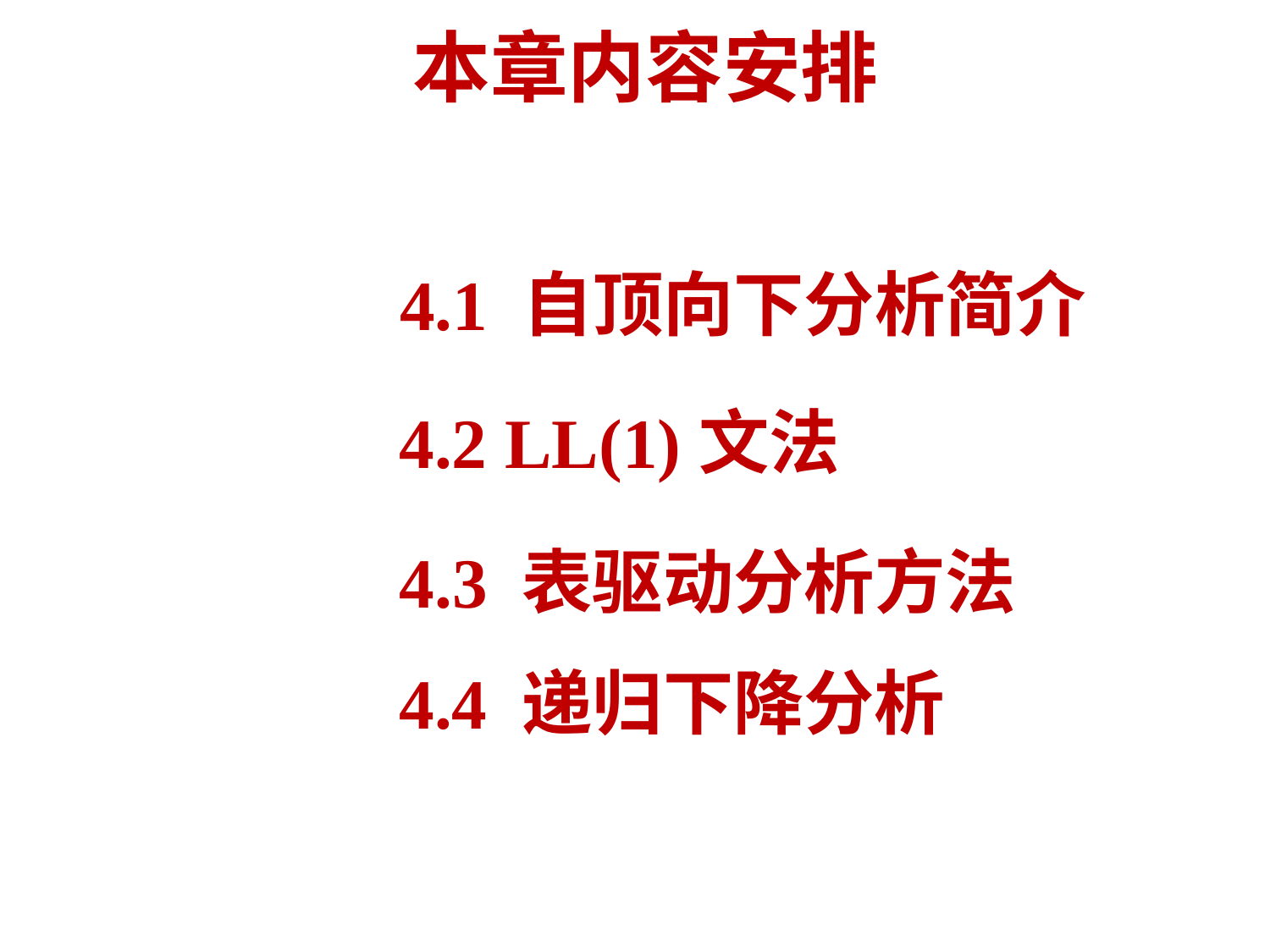

本章内容安排
# 4.1 自顶向下分析简介
4.2 LL(1)文法
4.3 表驱动分析方法
4.4 递归下降分析
3